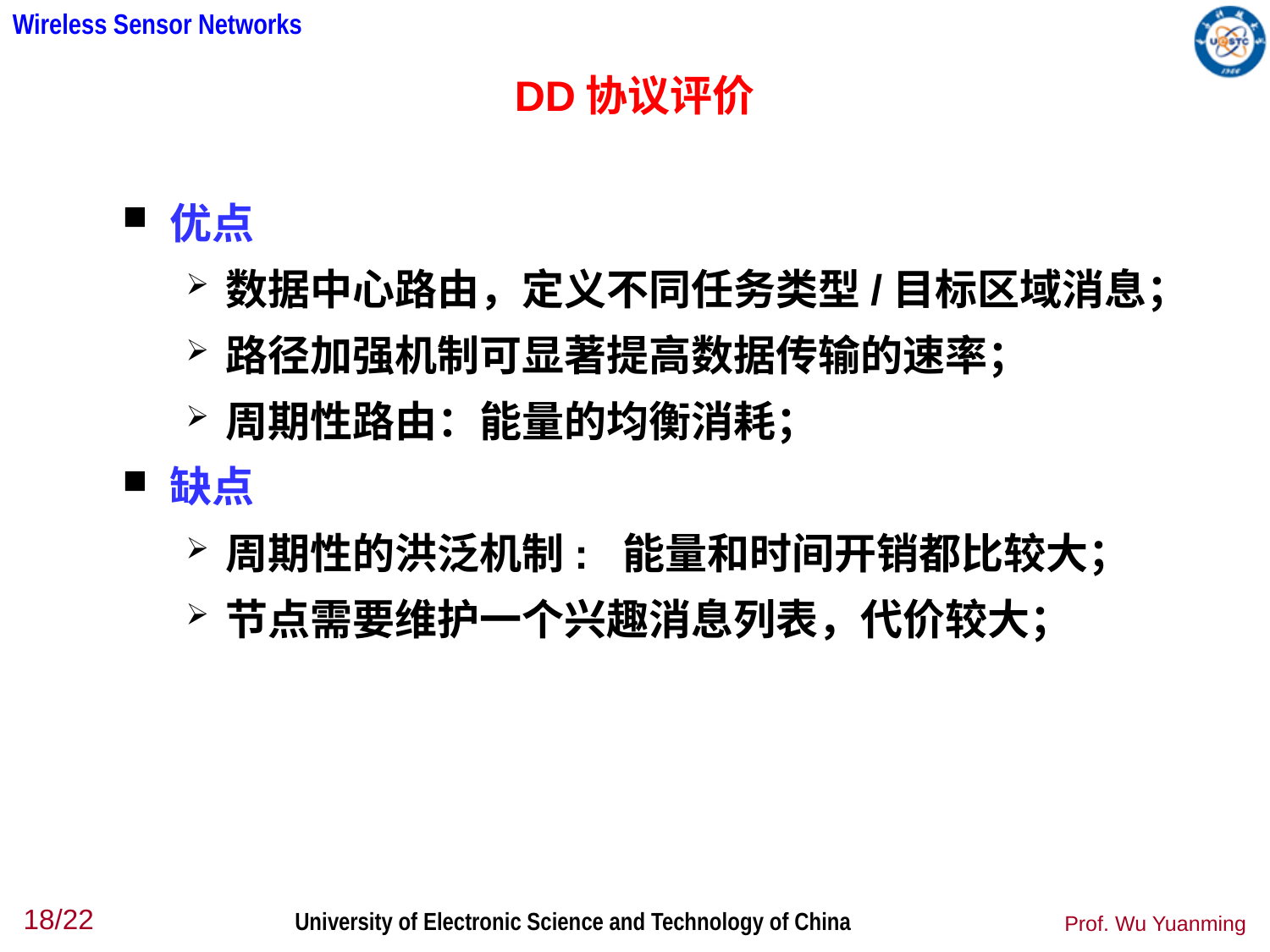

# DD协议评价
优点
数据中心路由，定义不同任务类型/目标区域消息；
路径加强机制可显著提高数据传输的速率；
周期性路由：能量的均衡消耗；
缺点
周期性的洪泛机制:  能量和时间开销都比较大；
节点需要维护一个兴趣消息列表，代价较大；
18/22
Prof. Wu Yuanming